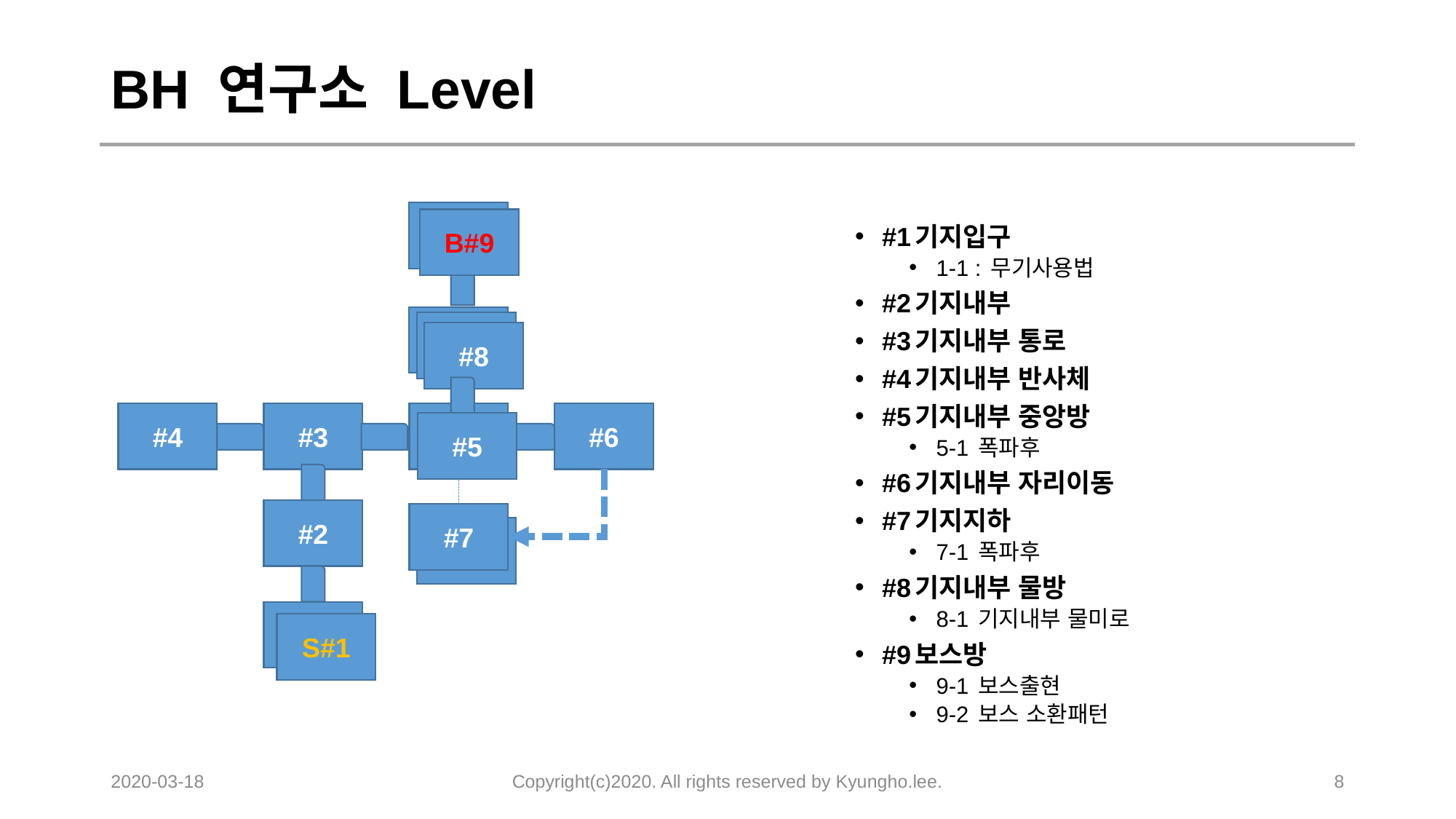

# BH 연구소 Level
B#9
B#9
#1기지입구
1-1 : 무기사용법
#2기지내부
#3기지내부 통로
#4기지내부 반사체
#5기지내부 중앙방
5-1 폭파후
#6기지내부 자리이동
#7기지지하
7-1 폭파후
#8기지내부 물방
8-1 기지내부 물미로
#9보스방
9-1 보스출현
9-2 보스 소환패턴

#8

#4
#3
#5
#6
#5

#2
#7
#7

S
S#1
2020-03-18
Copyright(c)2020. All rights reserved by Kyungho.lee.
8